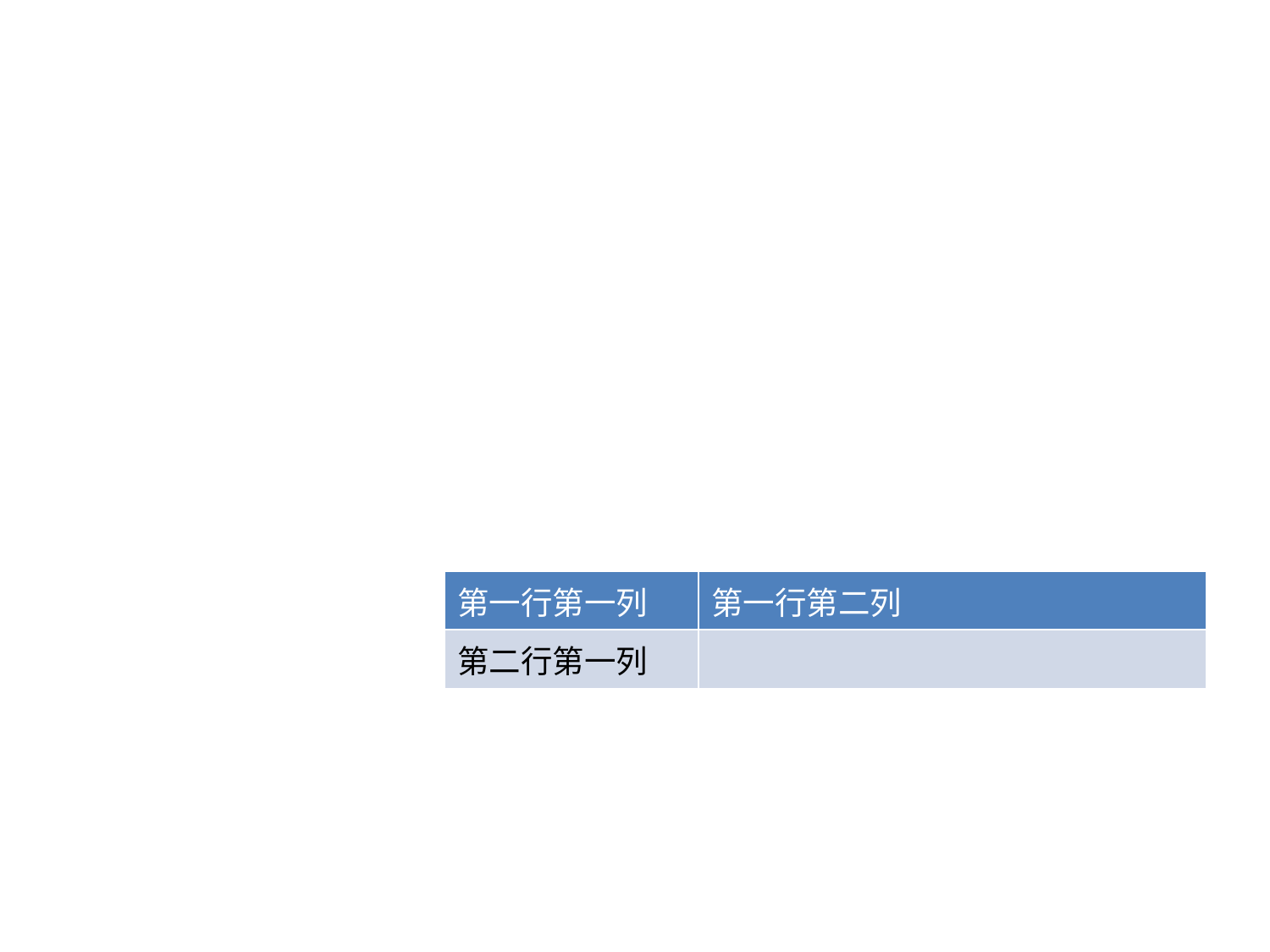

| 第一行第一列 | 第一行第二列 |
| --- | --- |
| 第二行第一列 |  |